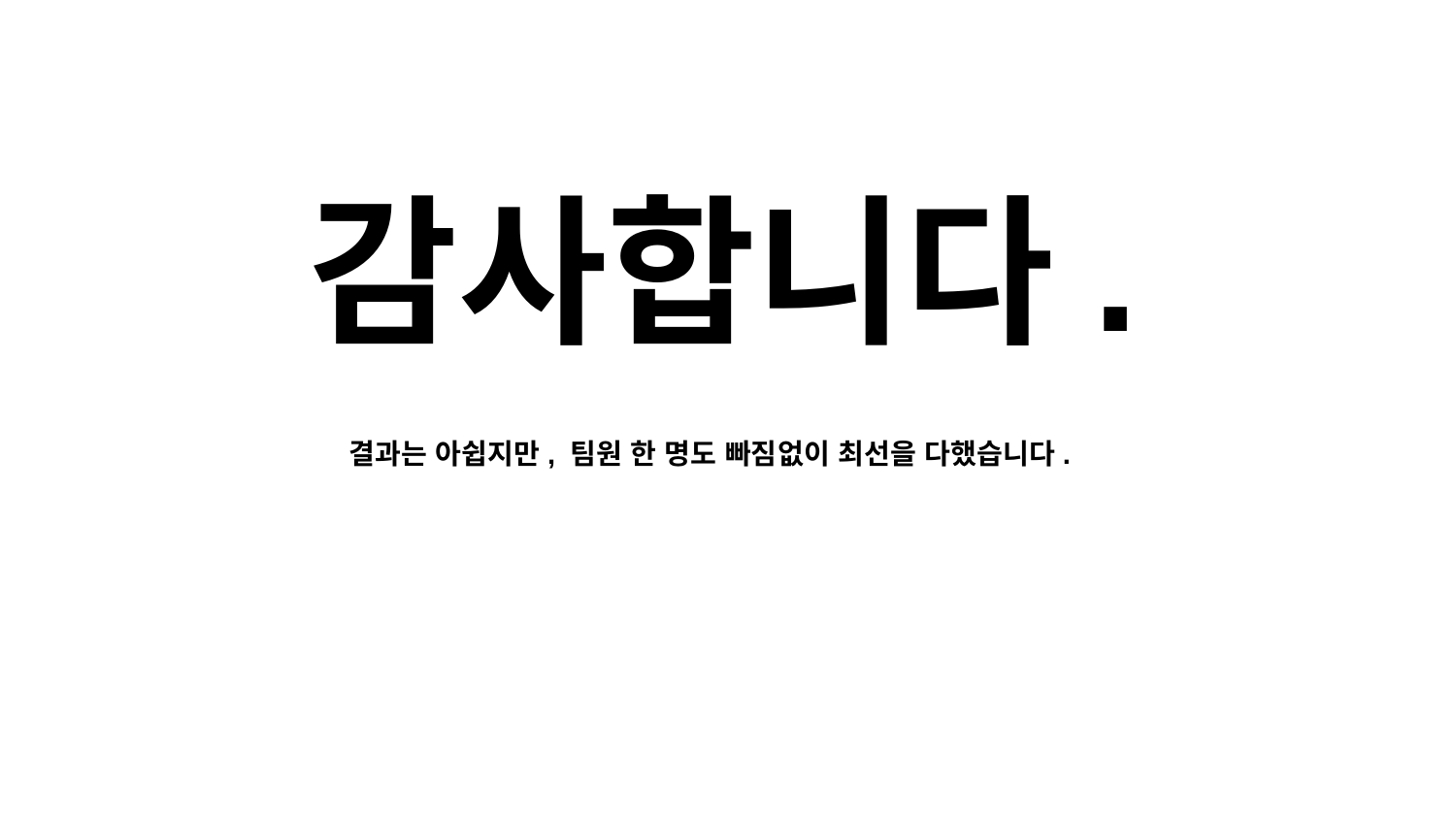

감사합니다.
결과는 아쉽지만, 팀원 한 명도 빠짐없이 최선을 다했습니다.